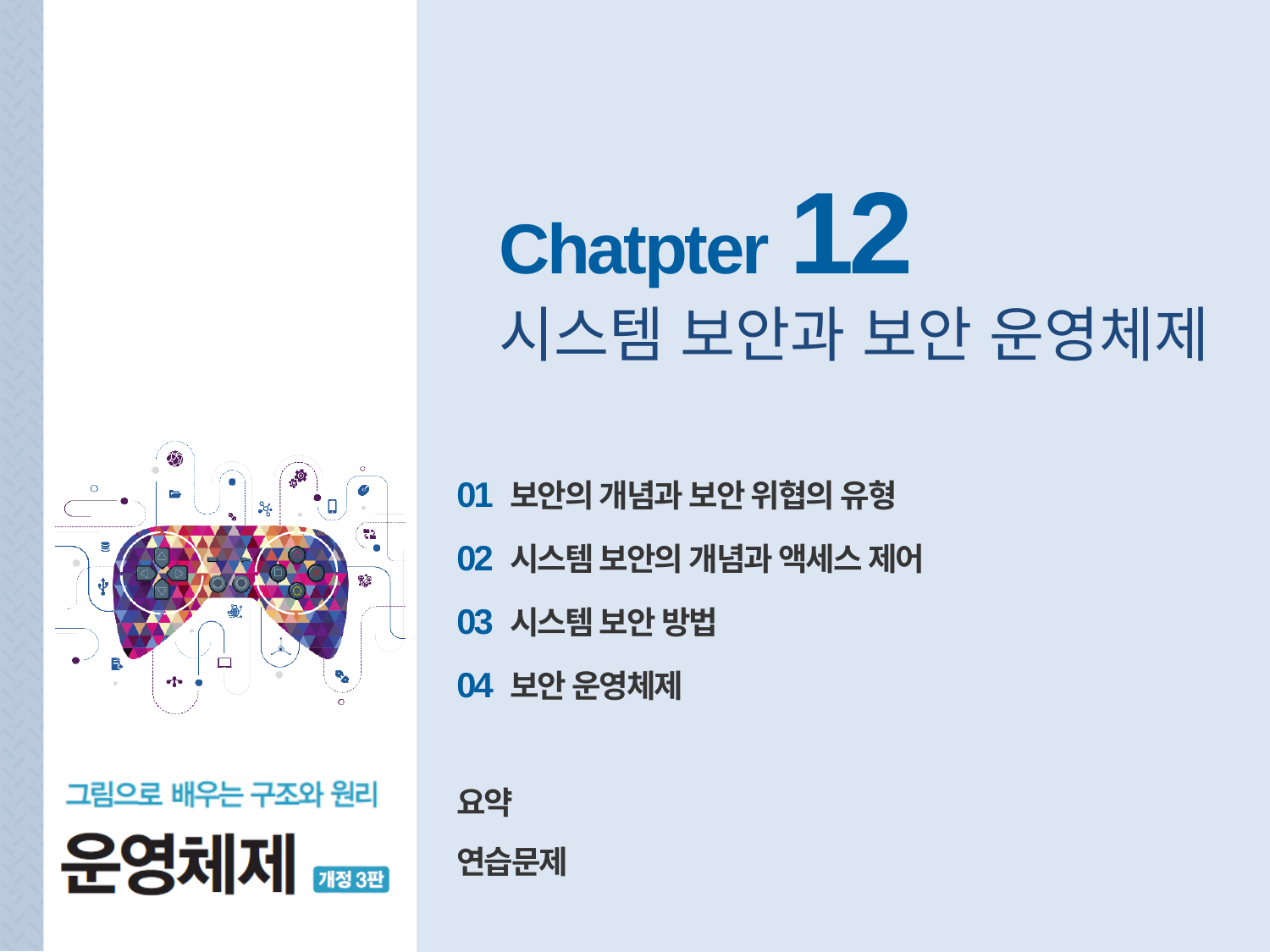

Chatpter 12
시스템 보안과 보안 운영체제
01 보안의 개념과 보안 위협의 유형
02 시스템 보안의 개념과 액세스 제어
03 시스템 보안 방법
04 보안 운영체제

요약
연습문제